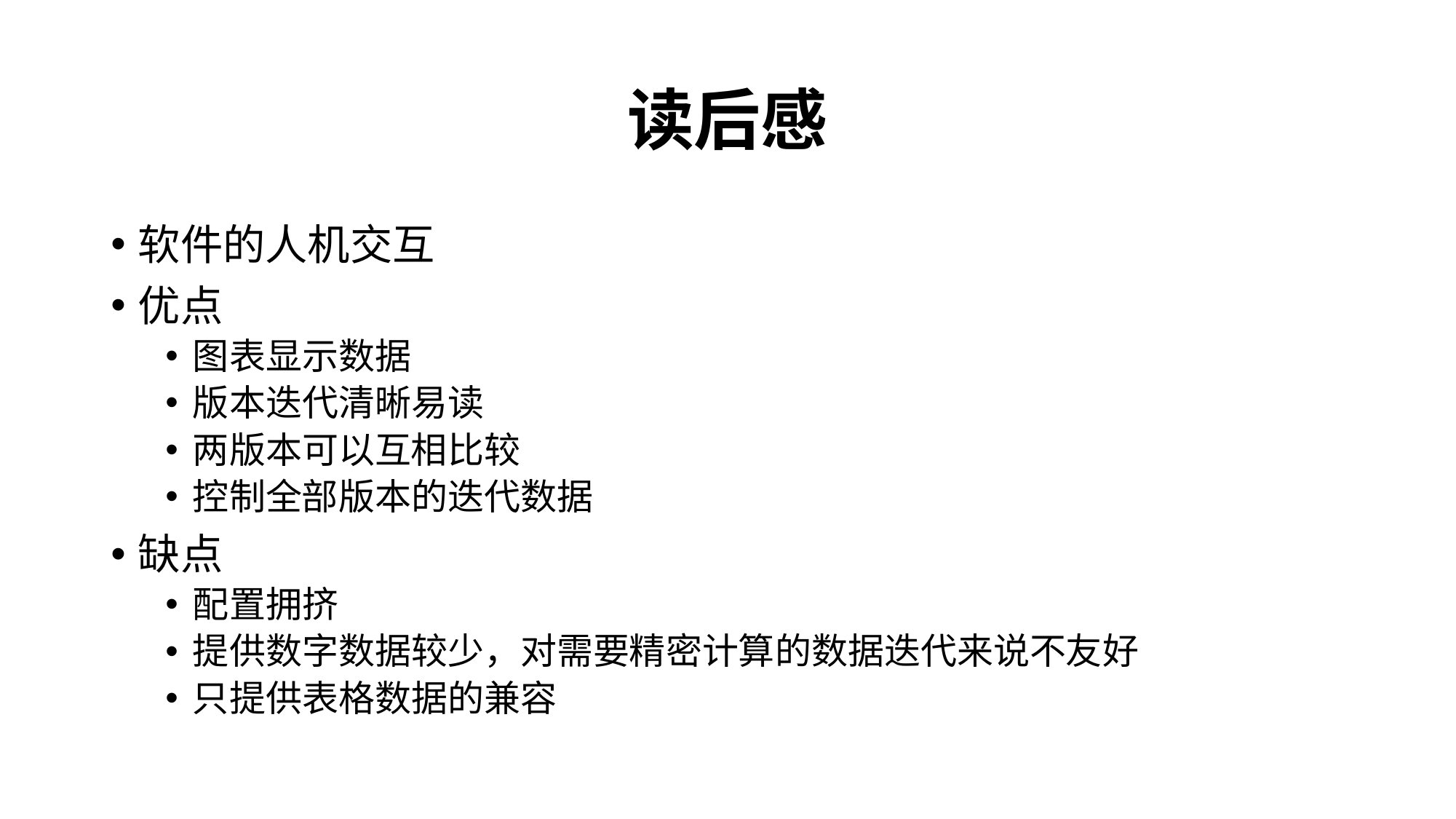

# 读后感
软件的人机交互
优点
图表显示数据
版本迭代清晰易读
两版本可以互相比较
控制全部版本的迭代数据
缺点
配置拥挤
提供数字数据较少，对需要精密计算的数据迭代来说不友好
只提供表格数据的兼容